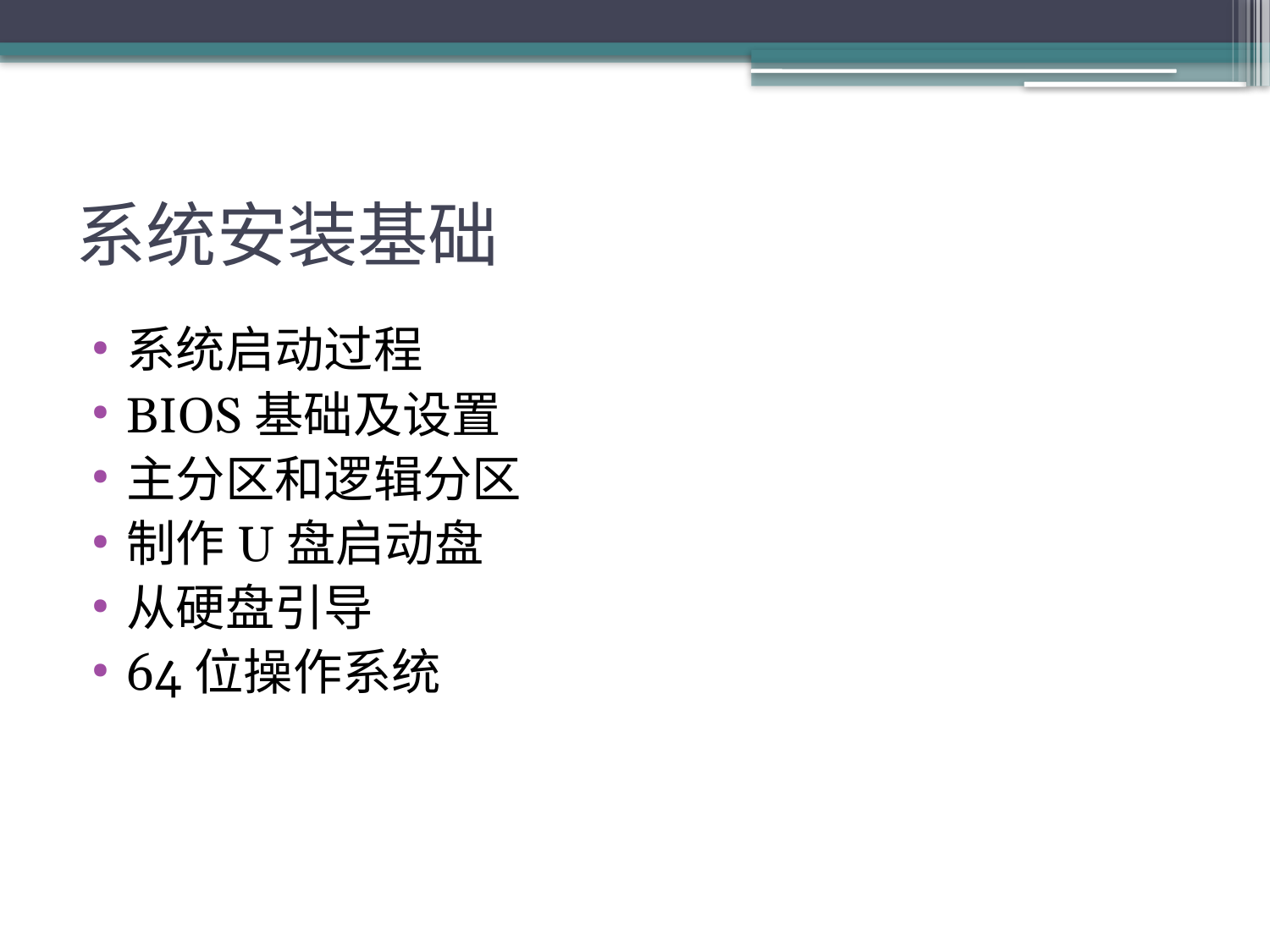

# 系统安装基础
系统启动过程
BIOS基础及设置
主分区和逻辑分区
制作U盘启动盘
从硬盘引导
64位操作系统